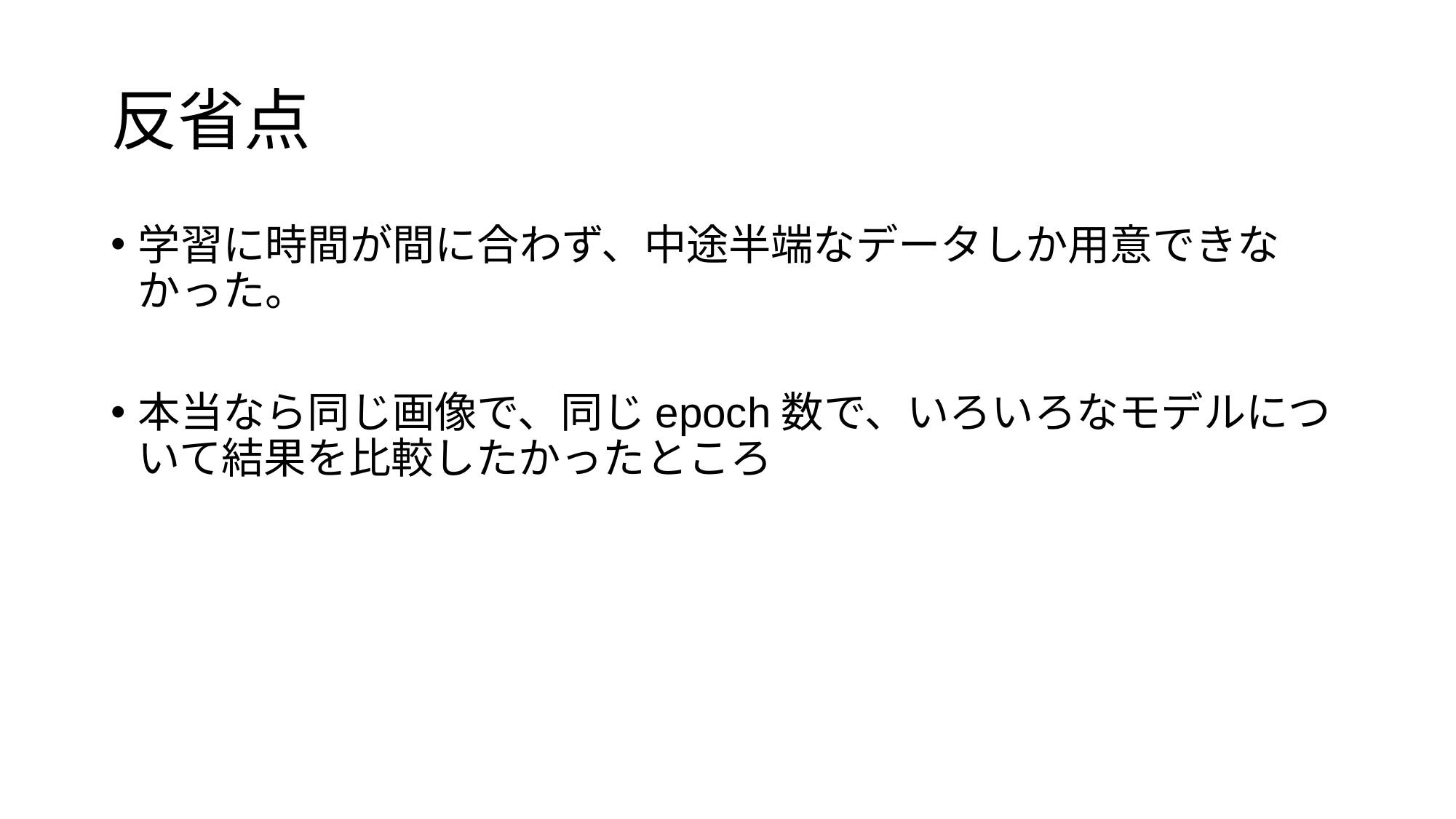

# 反省点
学習に時間が間に合わず、中途半端なデータしか用意できなかった。

本当なら同じ画像で、同じepoch数で、いろいろなモデルについて結果を比較したかったところ